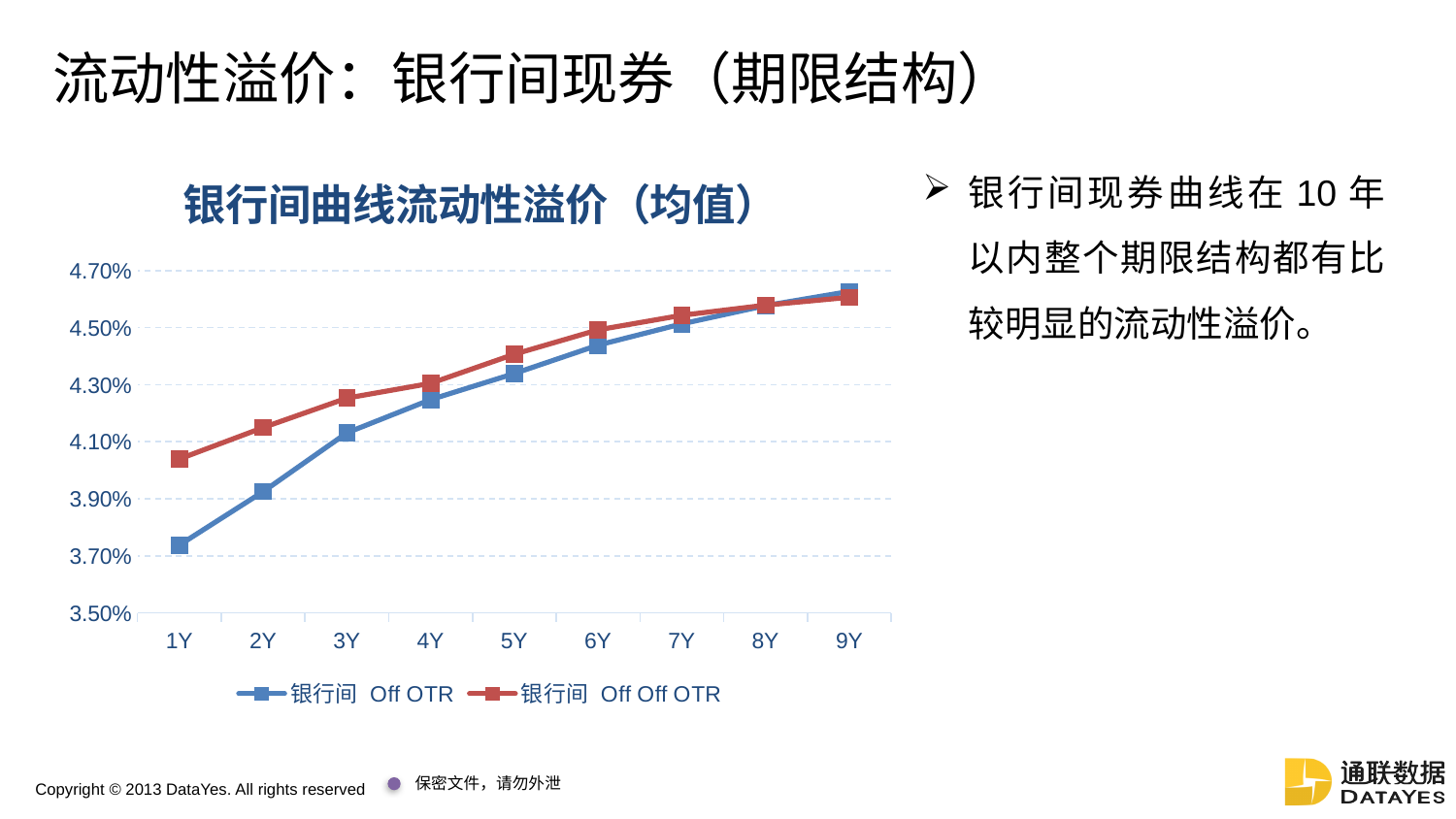

# 流动性溢价：银行间现券（期限结构）

### Chart: 银行间曲线流动性溢价（均值）

| Category |  |  |
|---|---|---|
| 1Y | 0.037378100327828685 | 0.040393739571137774 |
| 2Y | 0.03925038354490518 | 0.04149439943734697 |
| 3Y | 0.04130968880080868 | 0.042529493923458346 |
| 4Y | 0.04247757198806236 | 0.04304794895752537 |
| 5Y | 0.043389939376991433 | 0.04406669406051246 |
| 6Y | 0.04438419321593054 | 0.044919893824536046 |
| 7Y | 0.04513007763078208 | 0.04543083126187204 |
| 8Y | 0.04576943540720028 | 0.0457853907962037 |
| 9Y | 0.046267032029548384 | 0.046061321141466306 |
银行间现券曲线在10年以内整个期限结构都有比较明显的流动性溢价。